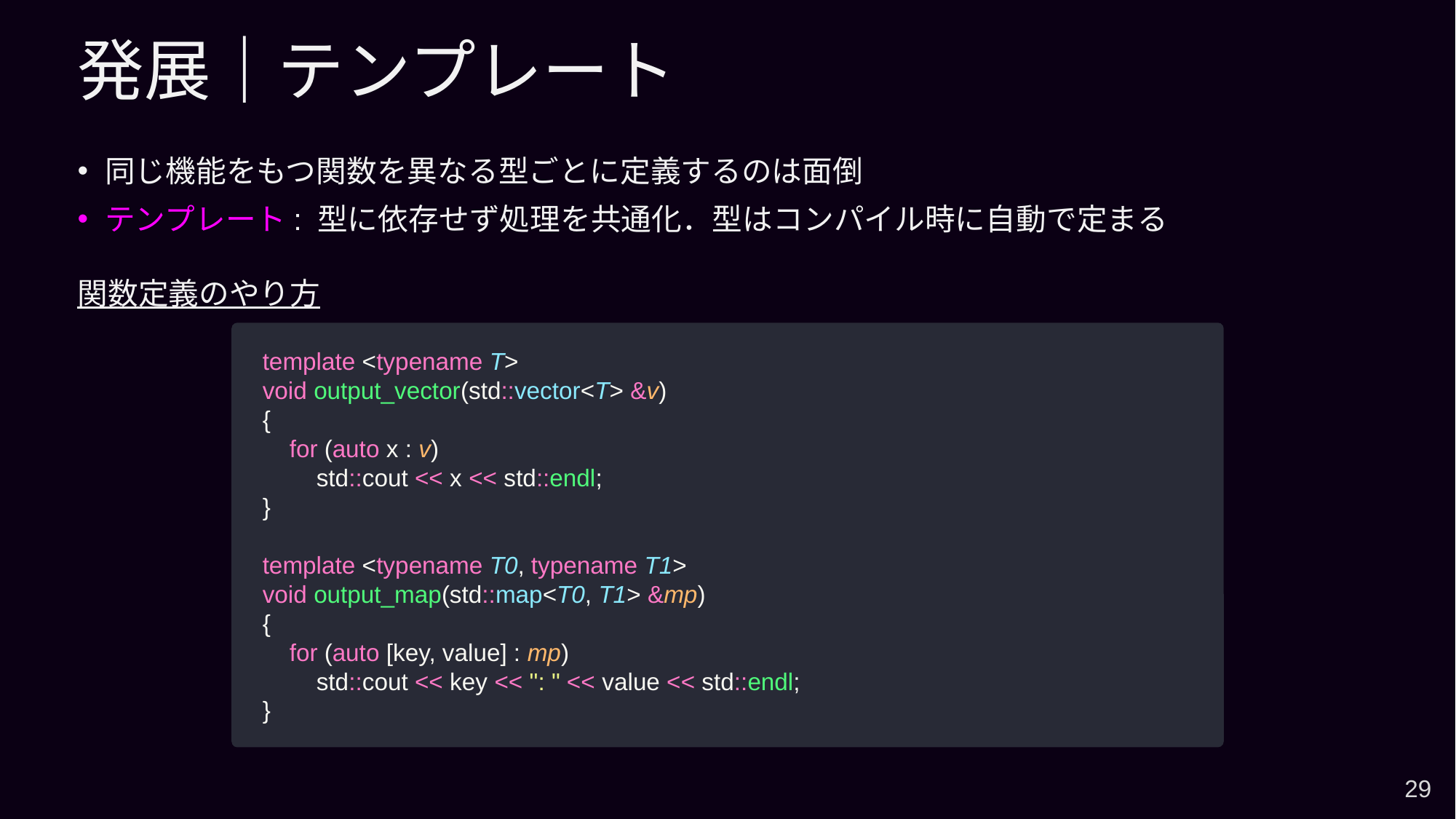

# 発展｜テンプレート
同じ機能をもつ関数を異なる型ごとに定義するのは面倒
テンプレート: 型に依存せず処理を共通化．型はコンパイル時に自動で定まる
関数定義のやり方

template <typename T>
void output_vector(std::vector<T> &v)
{
    for (auto x : v)
        std::cout << x << std::endl;
}
template <typename T0, typename T1>
void output_map(std::map<T0, T1> &mp)
{
    for (auto [key, value] : mp)
        std::cout << key << ": " << value << std::endl;
}
29